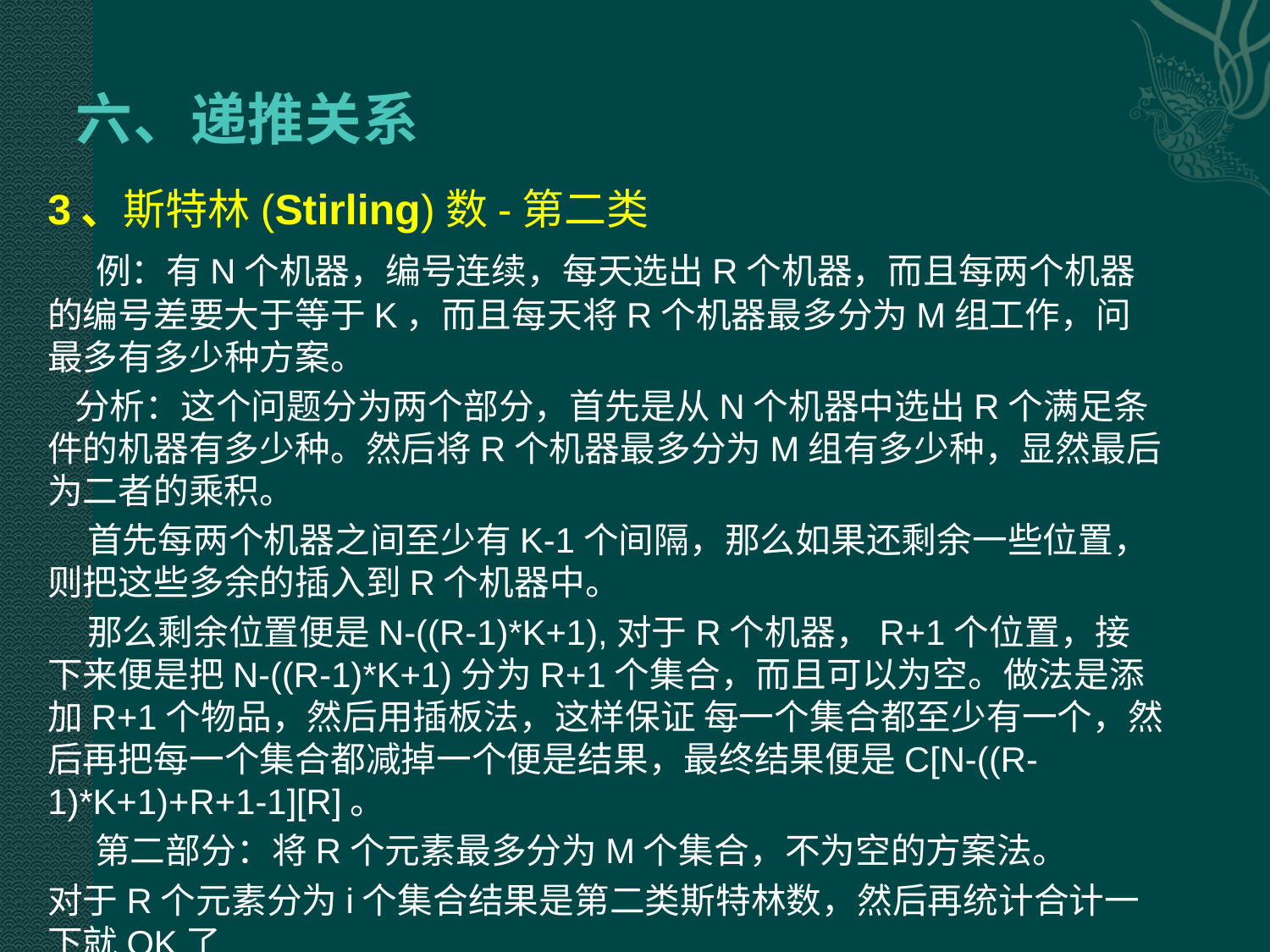

# 六、递推关系
3、斯特林(Stirling)数-第二类
    例：有N个机器，编号连续，每天选出R个机器，而且每两个机器的编号差要大于等于K，而且每天将R个机器最多分为M组工作，问最多有多少种方案。
    分析：这个问题分为两个部分，首先是从N个机器中选出R个满足条件的机器有多少种。然后将R个机器最多分为M组有多少种，显然最后为二者的乘积。
    首先每两个机器之间至少有K-1个间隔，那么如果还剩余一些位置，则把这些多余的插入到R个机器中。
    那么剩余位置便是N-((R-1)*K+1),对于R个机器，R+1个位置，接下来便是把N-((R-1)*K+1)分为R+1个集合，而且可以为空。做法是添加R+1个物品，然后用插板法，这样保证 每一个集合都至少有一个，然后再把每一个集合都减掉一个便是结果，最终结果便是C[N-((R-1)*K+1)+R+1-1][R]。
     第二部分：将R个元素最多分为M个集合，不为空的方案法。
对于R个元素分为i个集合结果是第二类斯特林数，然后再统计合计一下就OK了